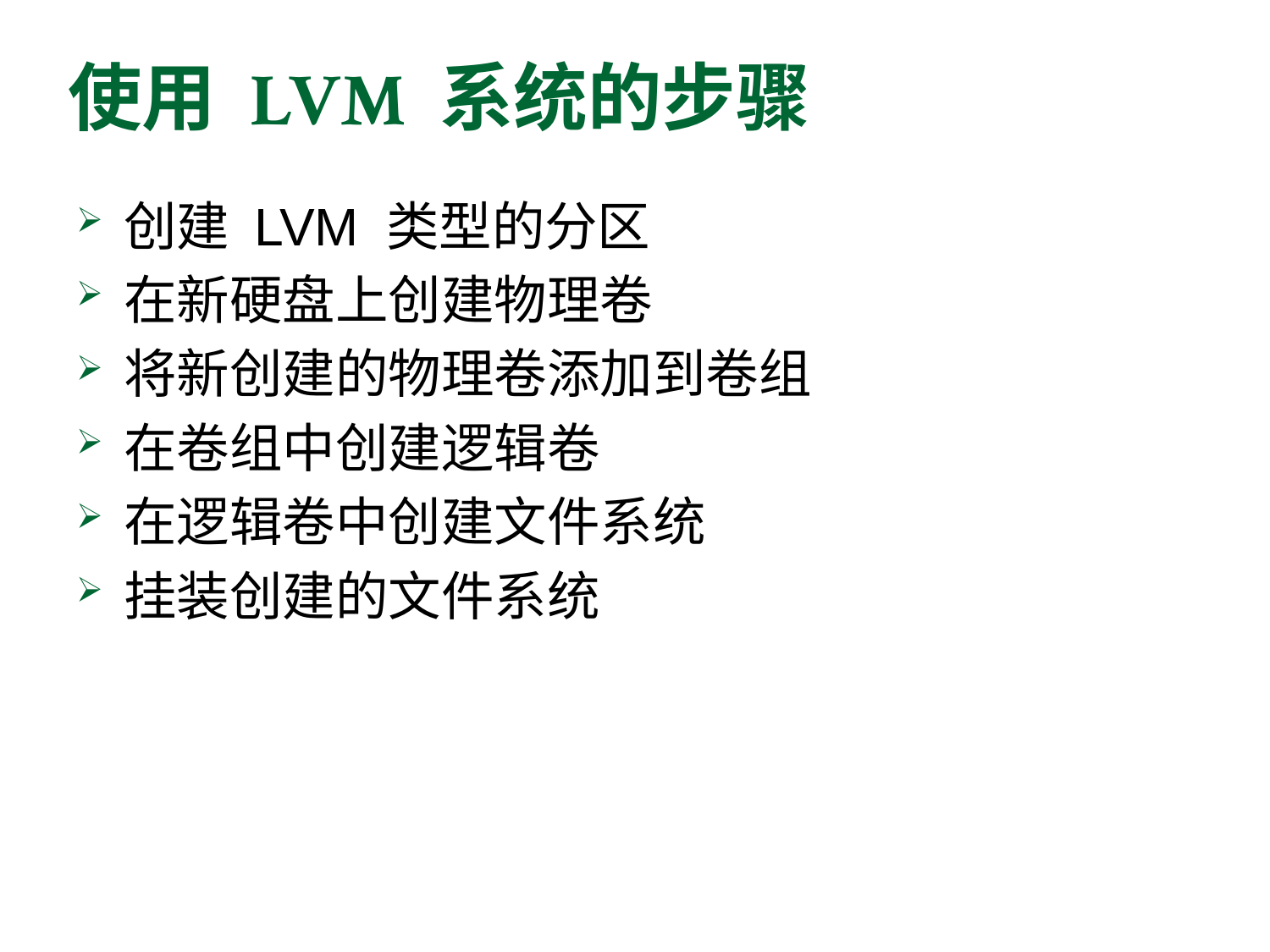

# 使用 LVM 系统的步骤
创建 LVM 类型的分区
在新硬盘上创建物理卷
将新创建的物理卷添加到卷组
在卷组中创建逻辑卷
在逻辑卷中创建文件系统
挂装创建的文件系统